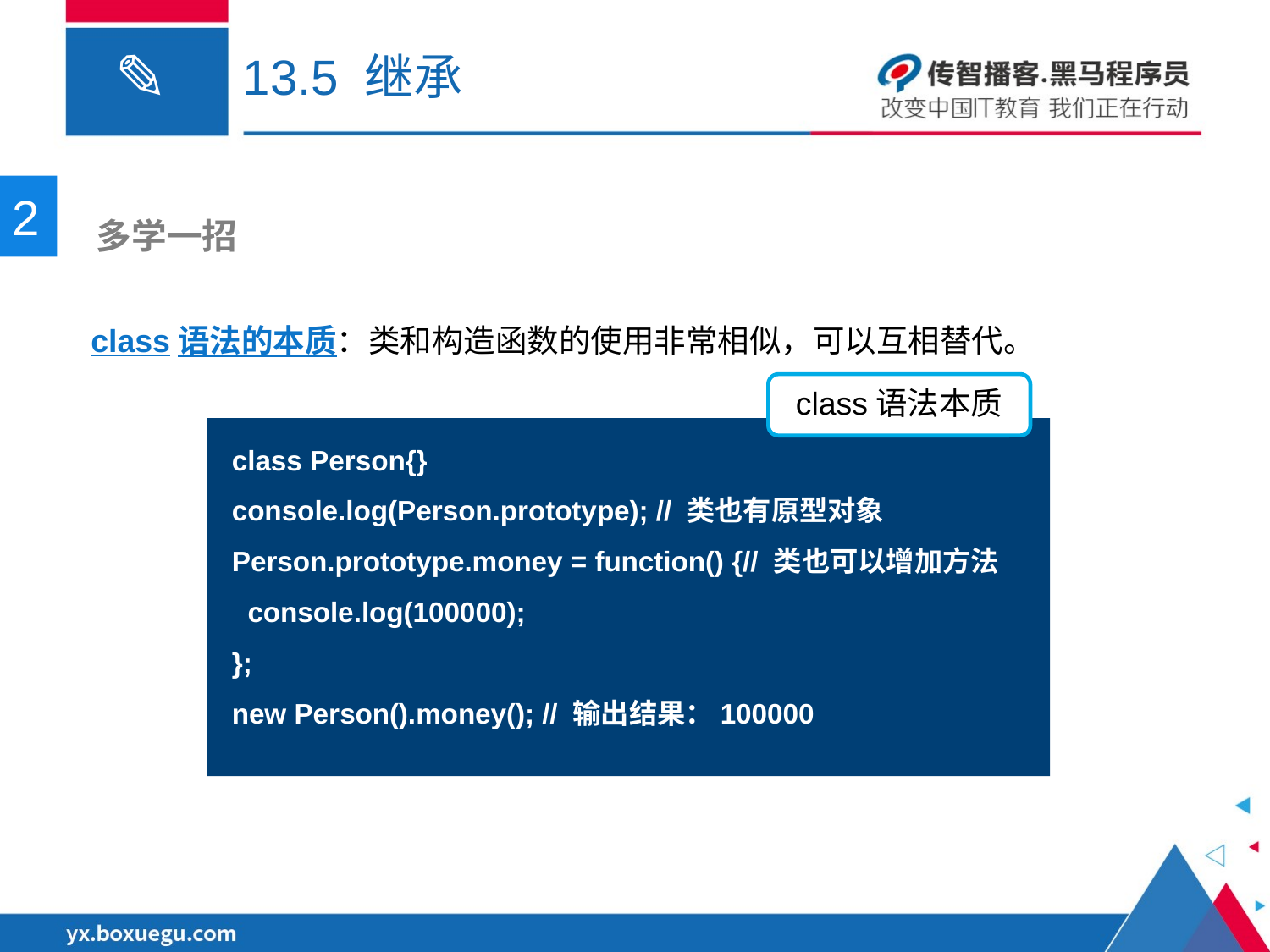

# 13.5 继承

2
  多学一招
class语法的本质：类和构造函数的使用非常相似，可以互相替代。
class语法本质

class Person{}
console.log(Person.prototype); // 类也有原型对象
Person.prototype.money = function() {// 类也可以增加方法
  console.log(100000);
};
new Person().money(); // 输出结果：100000